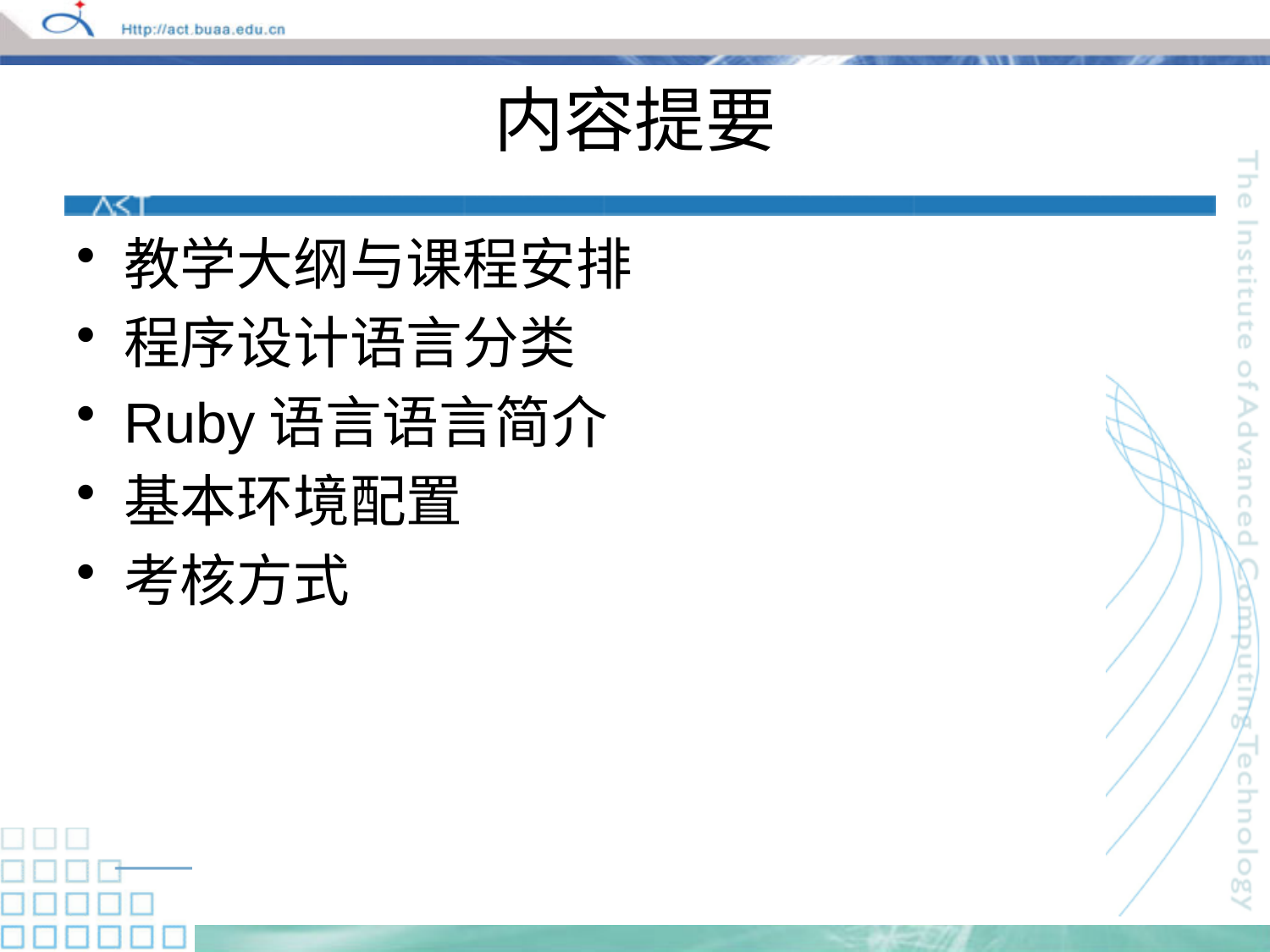

# 内容提要
教学大纲与课程安排
程序设计语言分类
Ruby语言语言简介
基本环境配置
考核方式